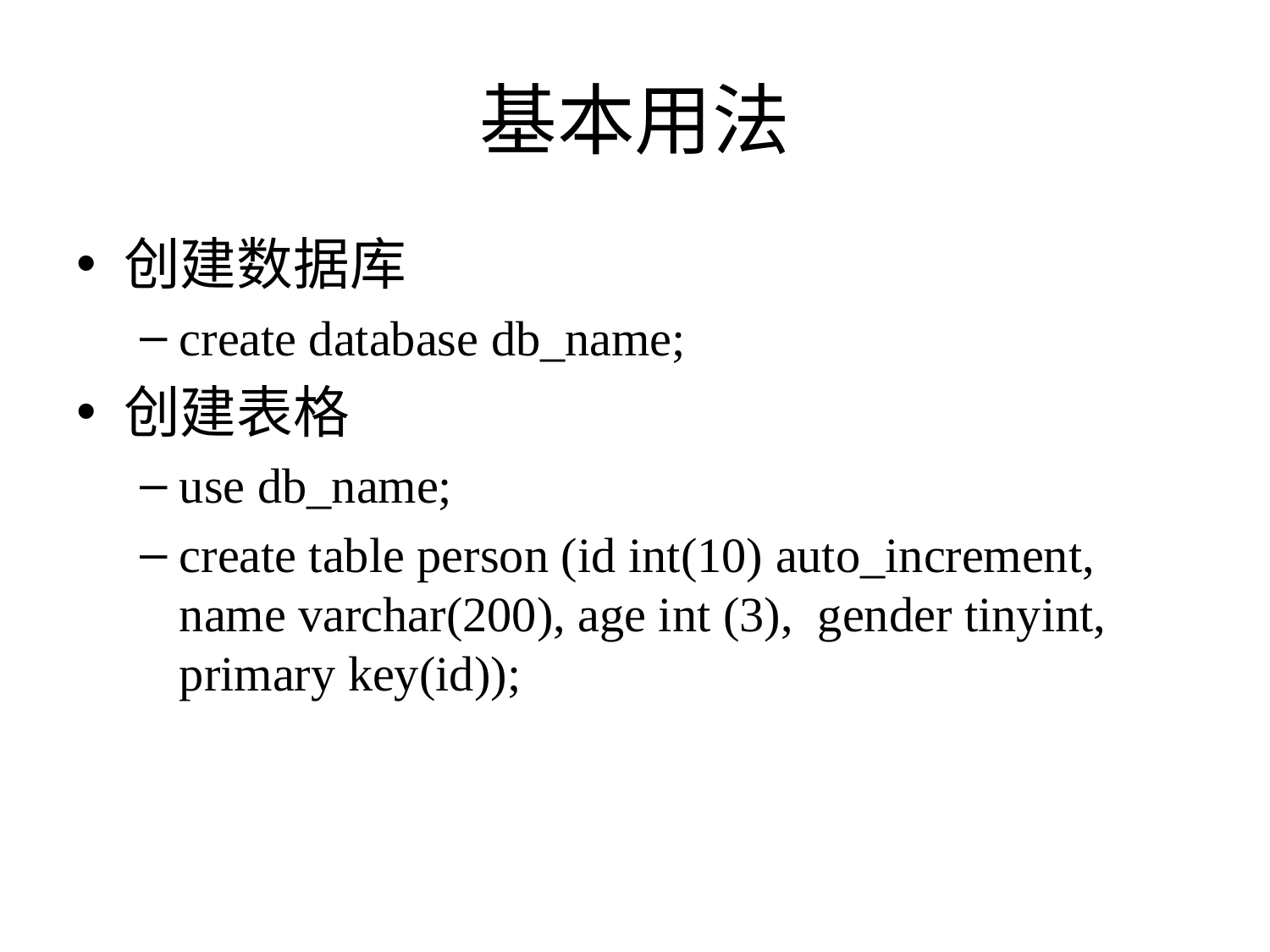

# 基本用法
创建数据库
create database db_name;
创建表格
use db_name;
create table person (id int(10) auto_increment, name varchar(200), age int (3),  gender tinyint, primary key(id));